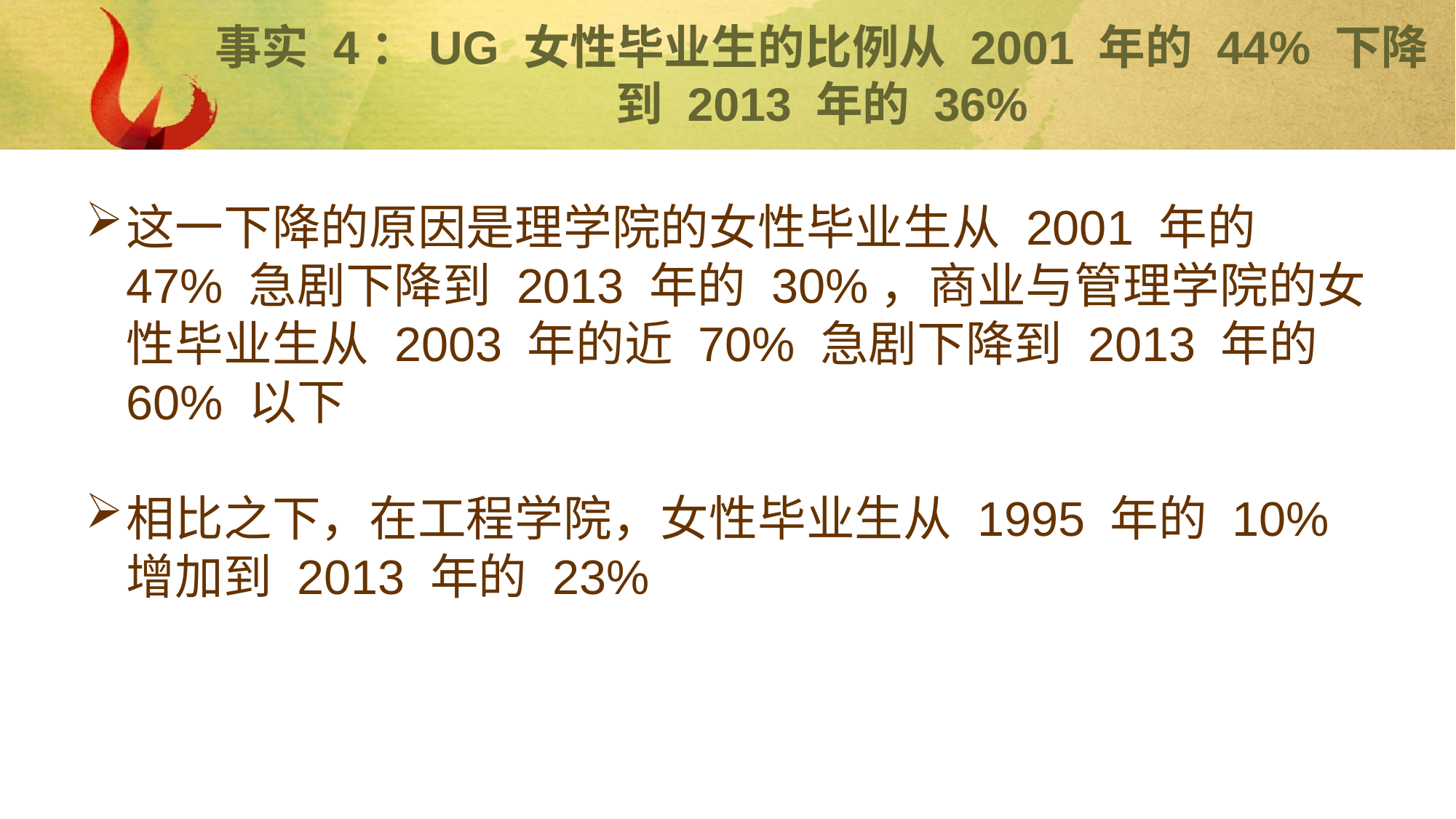

# 事实 4：UG 女性毕业生的比例从 2001 年的 44% 下降到 2013 年的 36%
这一下降的原因是理学院的女性毕业生从 2001 年的 47% 急剧下降到 2013 年的 30%，商业与管理学院的女性毕业生从 2003 年的近 70% 急剧下降到 2013 年的 60% 以下

相比之下，在工程学院，女性毕业生从 1995 年的 10% 增加到 2013 年的 23%
11